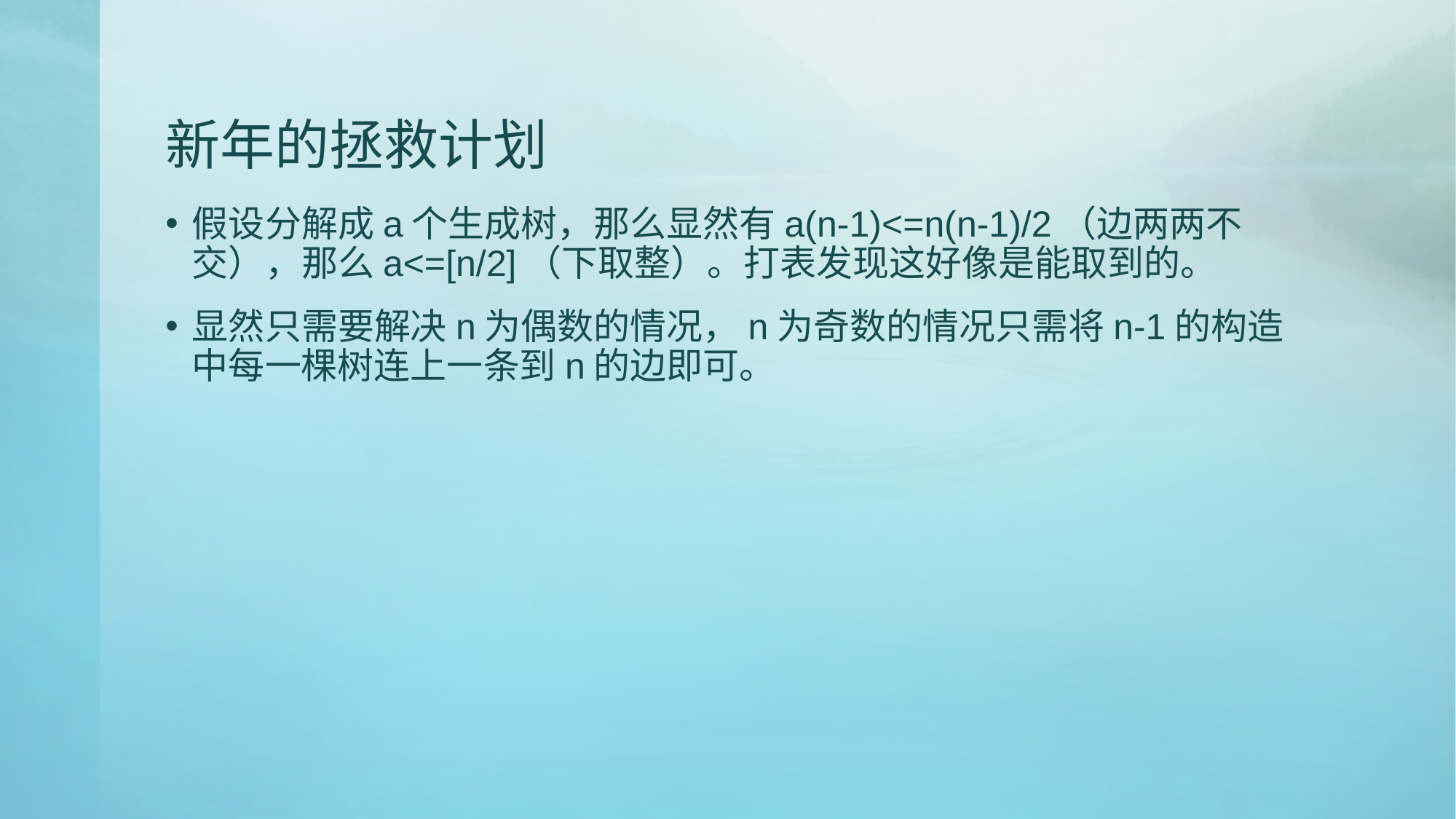

# 新年的拯救计划
假设分解成a个生成树，那么显然有a(n-1)<=n(n-1)/2（边两两不交），那么a<=[n/2]（下取整）。打表发现这好像是能取到的。
显然只需要解决n为偶数的情况，n为奇数的情况只需将n-1的构造中每一棵树连上一条到n的边即可。